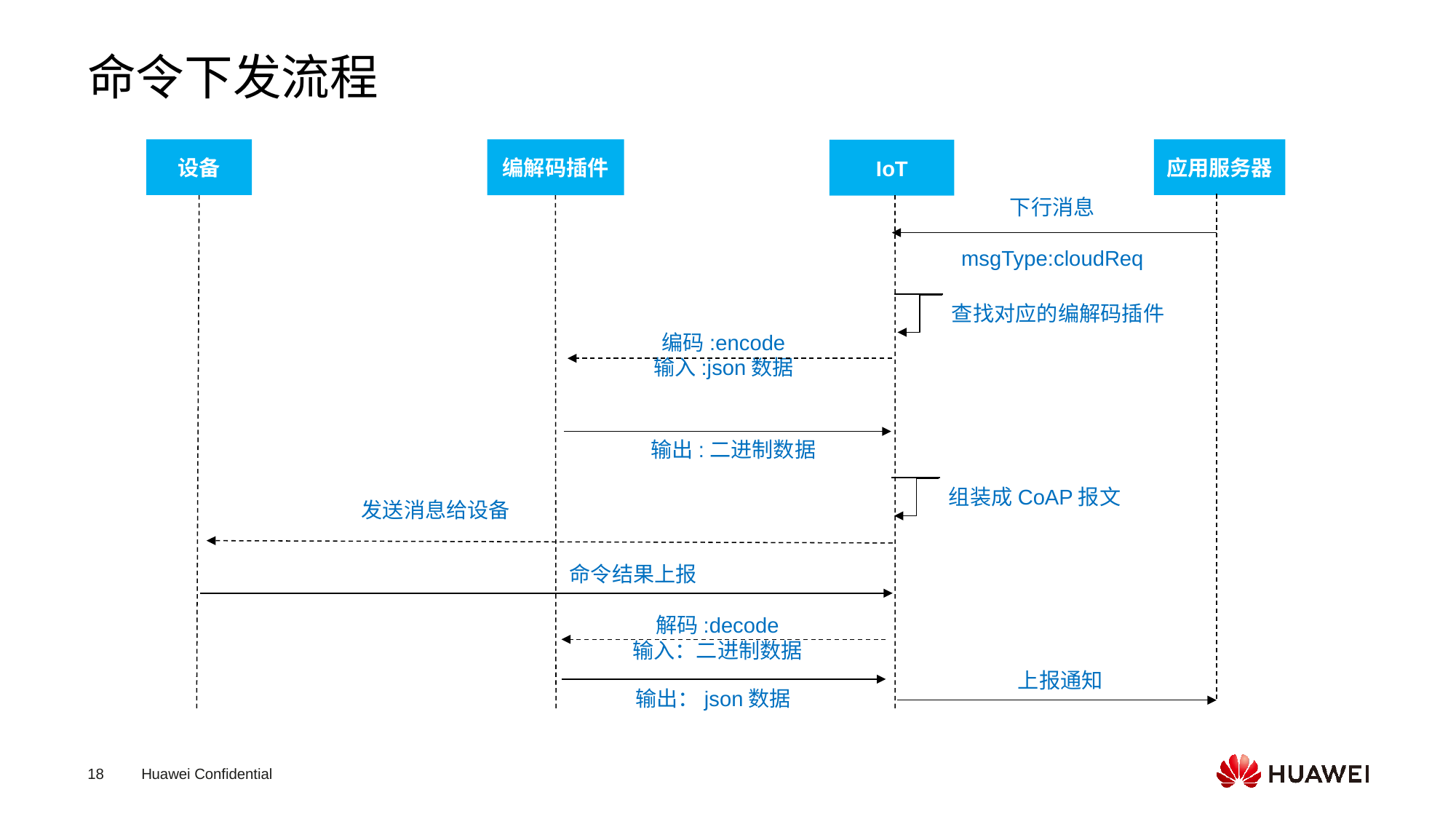

# 命令下发流程
设备
应用服务器
编解码插件
IoT
下行消息

msgType:cloudReq
查找对应的编解码插件
编码:encode
输入:json数据
输出:二进制数据
组装成CoAP报文
发送消息给设备
命令结果上报
解码:decode
输入：二进制数据
上报通知
输出：json数据